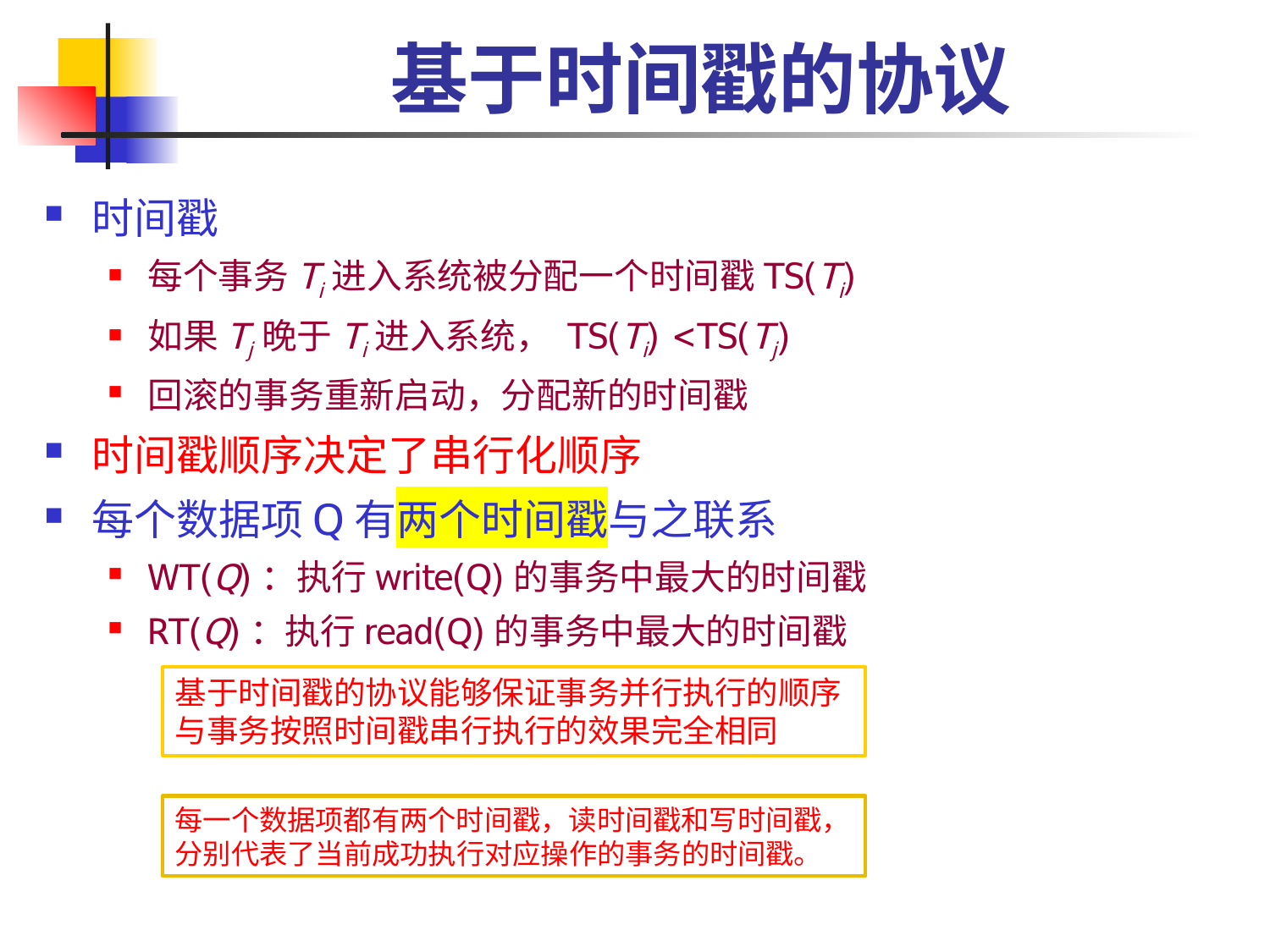

# 基于时间戳的协议
时间戳
每个事务Ti进入系统被分配一个时间戳TS(Ti)
如果Tj晚于Ti进入系统， TS(Ti) <TS(Tj)
回滚的事务重新启动，分配新的时间戳
时间戳顺序决定了串行化顺序
每个数据项Q有两个时间戳与之联系
WT(Q)：执行write(Q)的事务中最大的时间戳
RT(Q)：执行read(Q)的事务中最大的时间戳
基于时间戳的协议能够保证事务并行执行的顺序与事务按照时间戳串行执行的效果完全相同
每一个数据项都有两个时间戳，读时间戳和写时间戳，分别代表了当前成功执行对应操作的事务的时间戳。